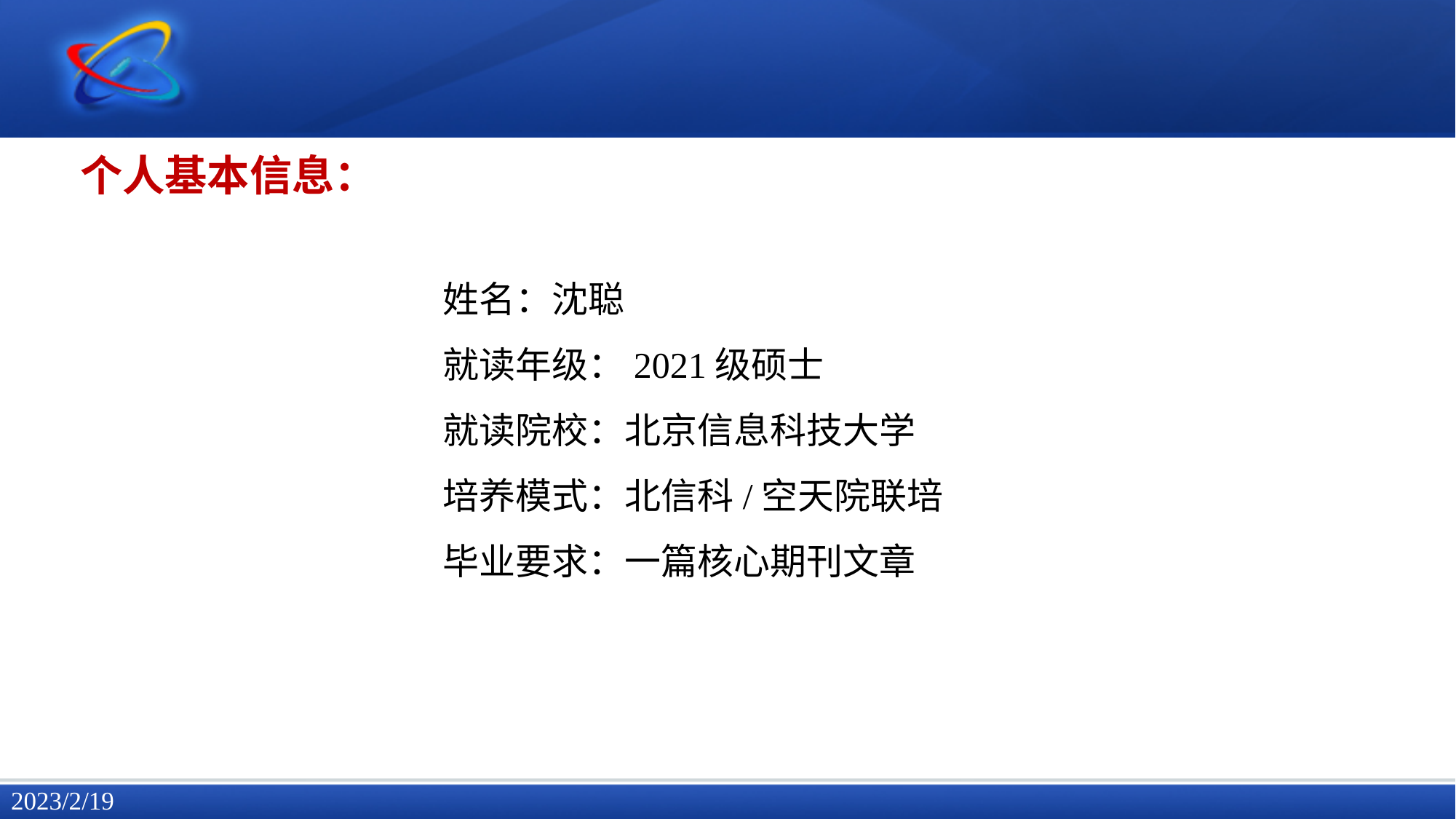

个人基本信息：
姓名：沈聪
就读年级：2021级硕士
就读院校：北京信息科技大学
培养模式：北信科/空天院联培
毕业要求：一篇核心期刊文章

2023/2/19